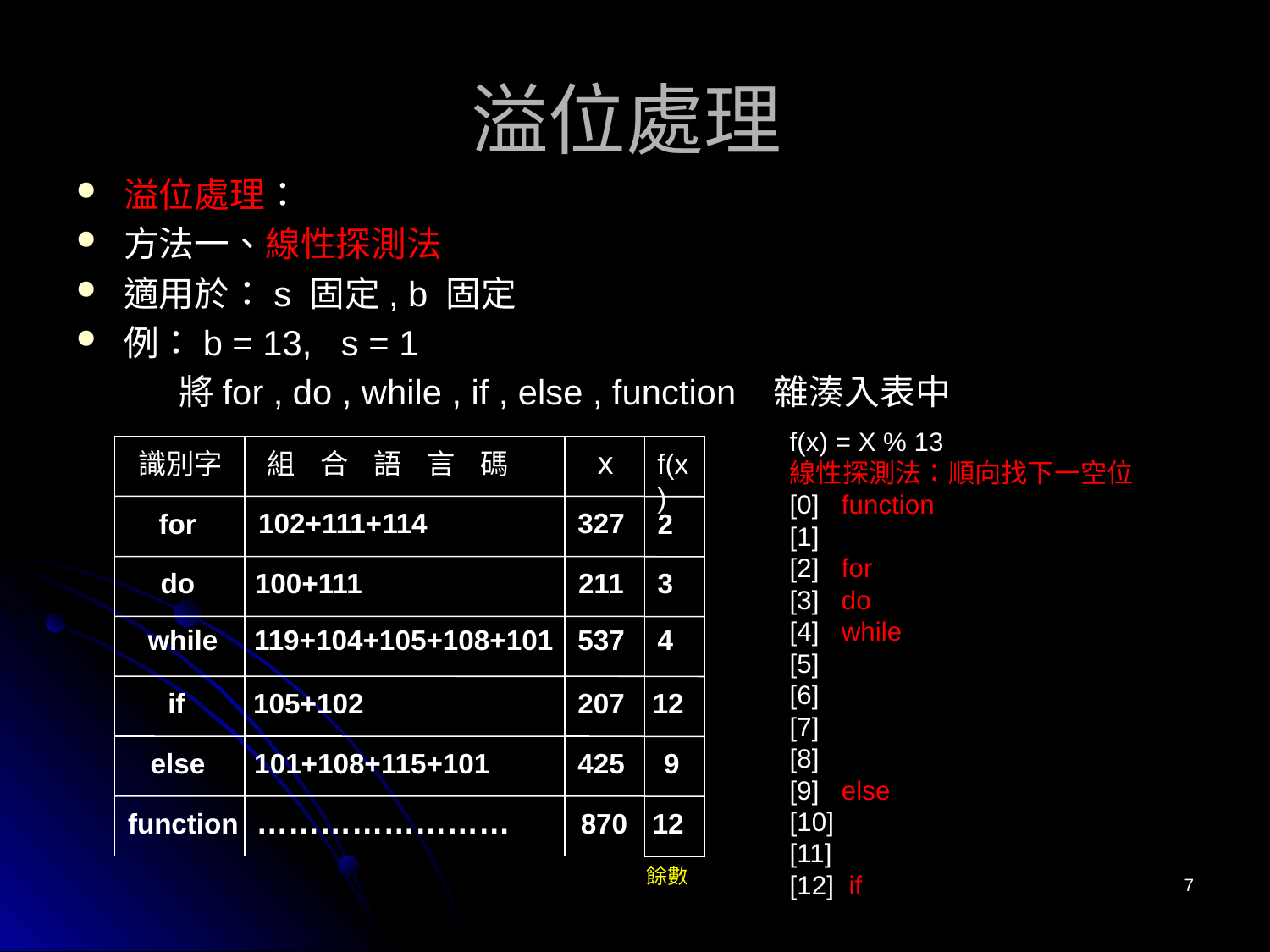

# 溢位處理
溢位處理：
方法一、線性探測法
適用於：s 固定, b 固定
例：b = 13,   s = 1
            將for , do , while , if , else , function   雜湊入表中
f(x) = X % 13
線性探測法：順向找下一空位
[0]   function
[1]
[2]   for
[3]   do
[4]   while
[5]
[6]
[7]
[8]
[9]   else
[10]
[11]
[12]  if
x

327
211
537
207
425
870

識別字
for
do
while
if
else
function

組    合    語    言    碼
102+111+114
100+111
119+104+105+108+101
105+102
101+108+115+101
……………………

f(x)
2
3
4
12
9
12
餘數
7